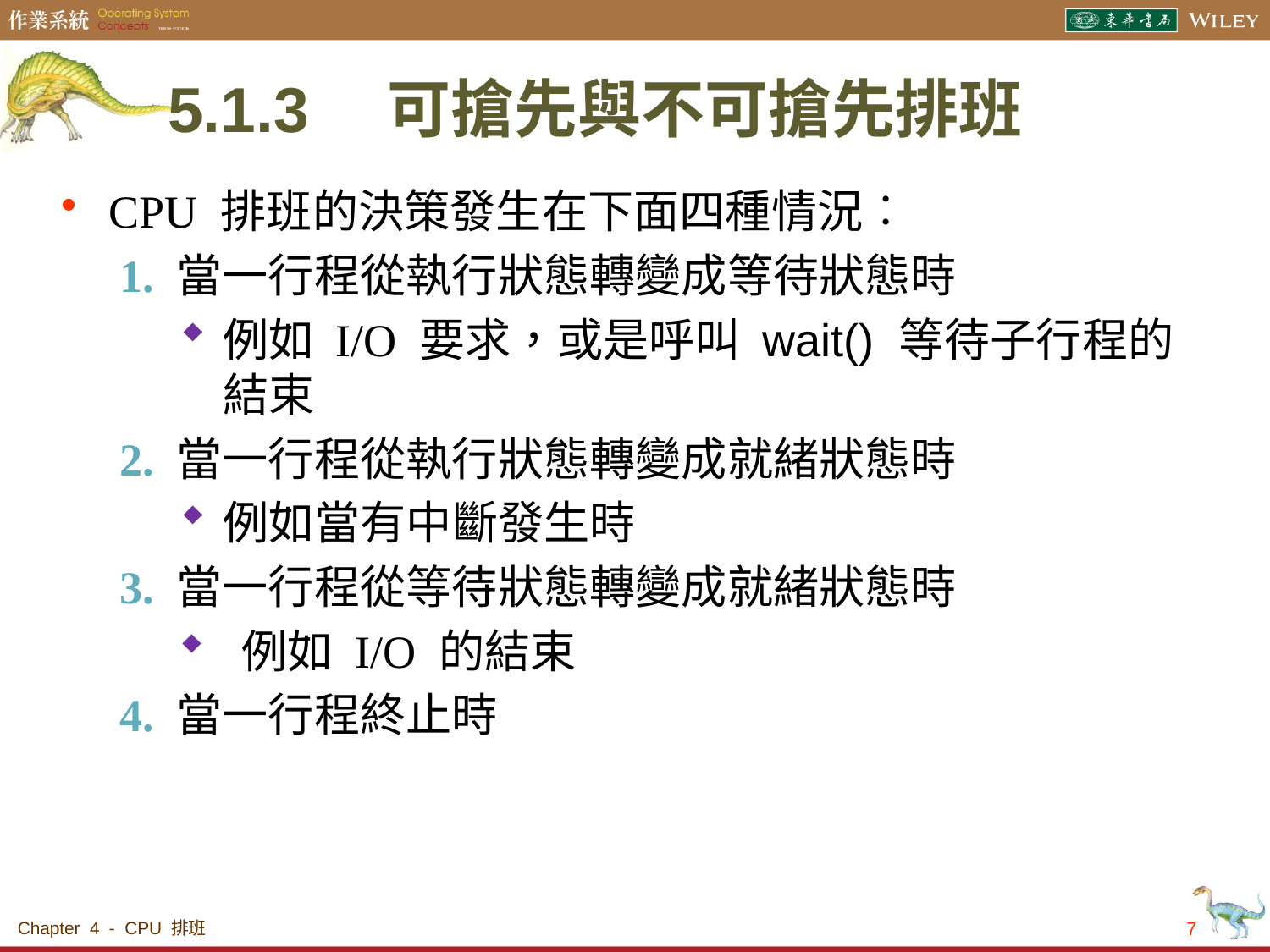

# 5.1.3　可搶先與不可搶先排班
CPU 排班的決策發生在下面四種情況︰
1. 當一行程從執行狀態轉變成等待狀態時
例如 I/O 要求，或是呼叫 wait() 等待子行程的結束
2. 當一行程從執行狀態轉變成就緒狀態時
例如當有中斷發生時
3. 當一行程從等待狀態轉變成就緒狀態時
例如 I/O 的結束
4. 當一行程終止時
Chapter  4  -  CPU 排班
7